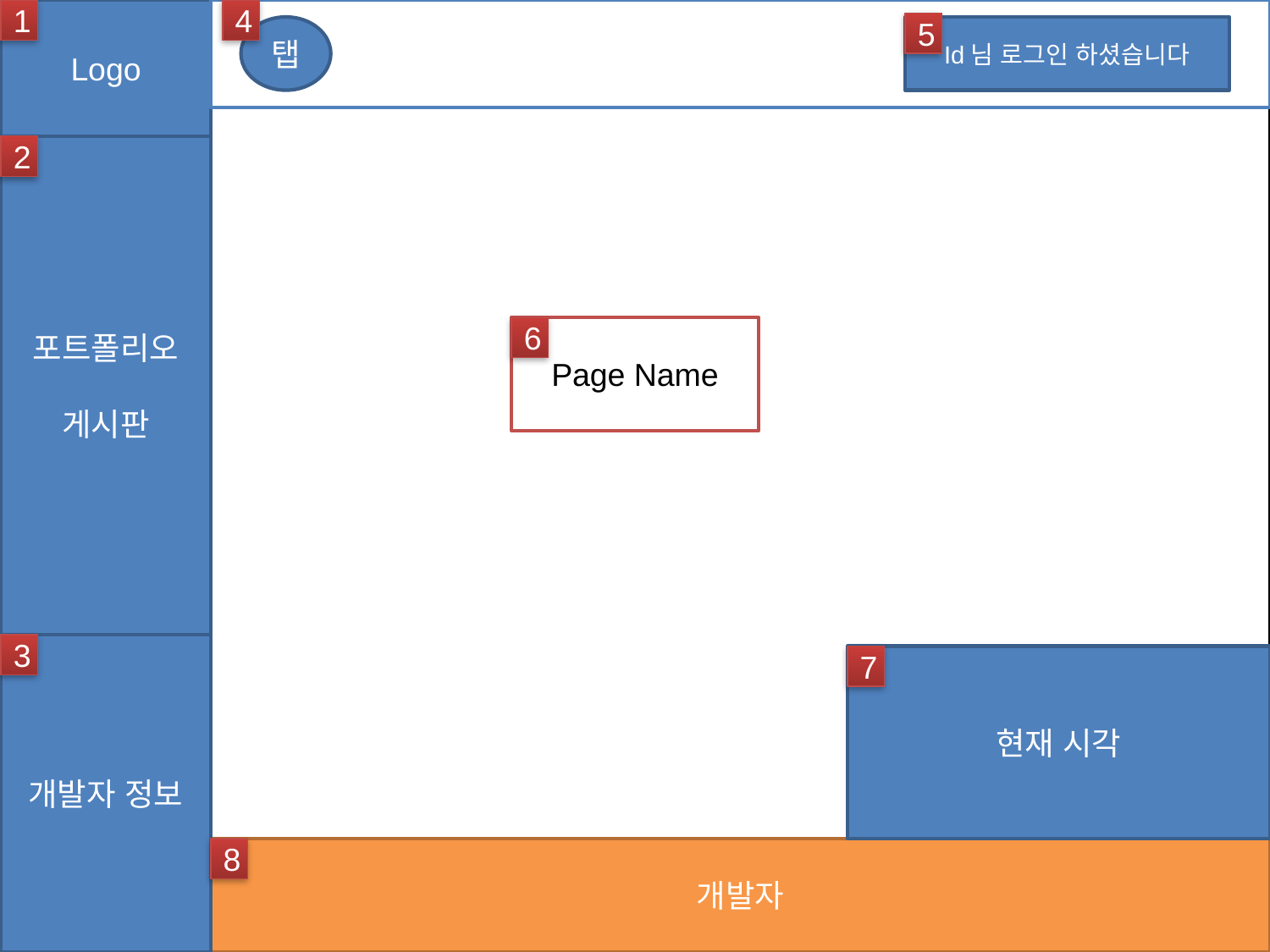

Id님 로그인 하셨습니다
탭

Logo
포트폴리오

게시판
개발자 정보
1
4
5
2
Page Name
6
3
현재 시각
7
8
개발자